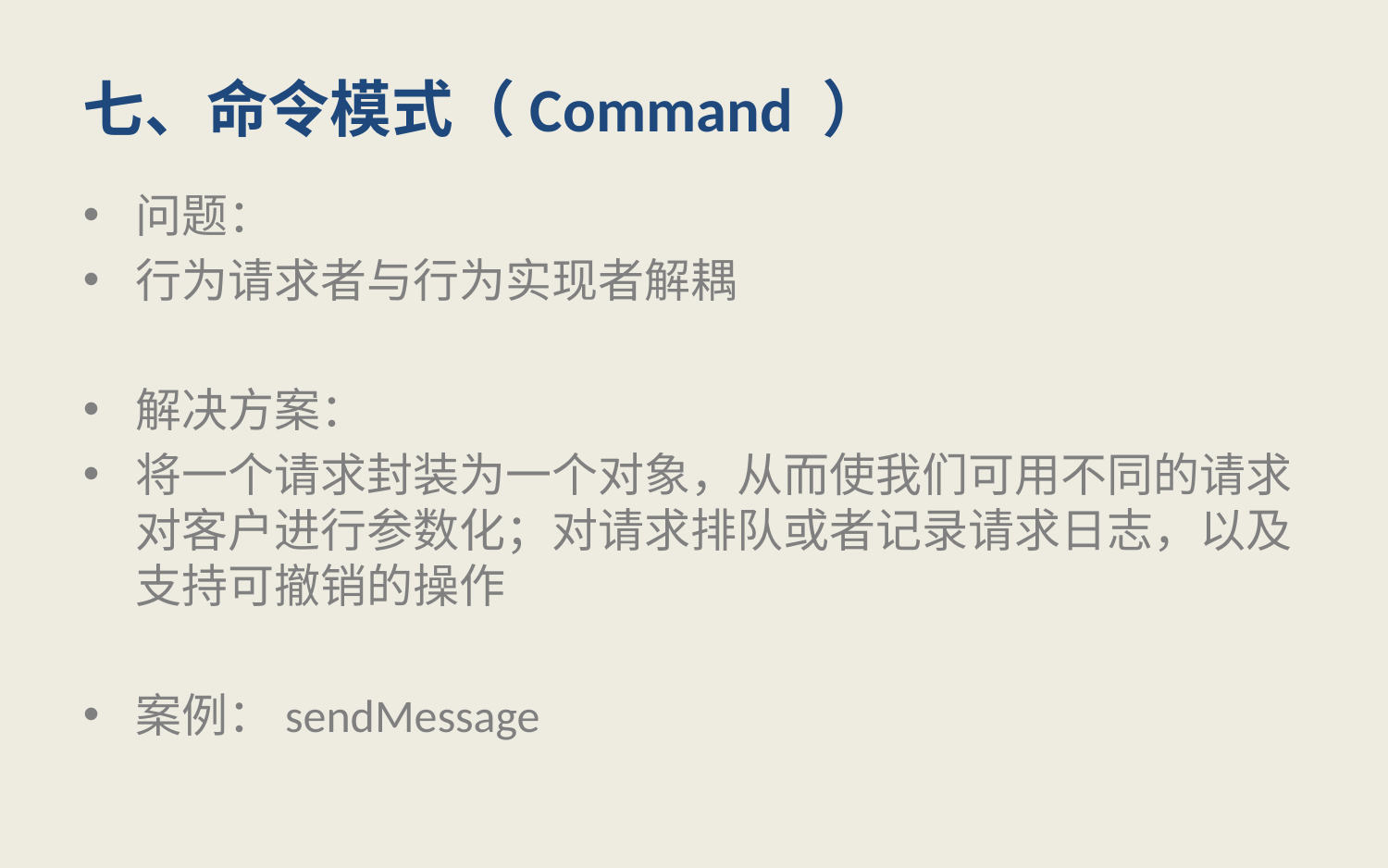

# 七、命令模式（Command ）
问题：
行为请求者与行为实现者解耦

解决方案：
将一个请求封装为一个对象，从而使我们可用不同的请求对客户进行参数化；对请求排队或者记录请求日志，以及支持可撤销的操作

案例：sendMessage